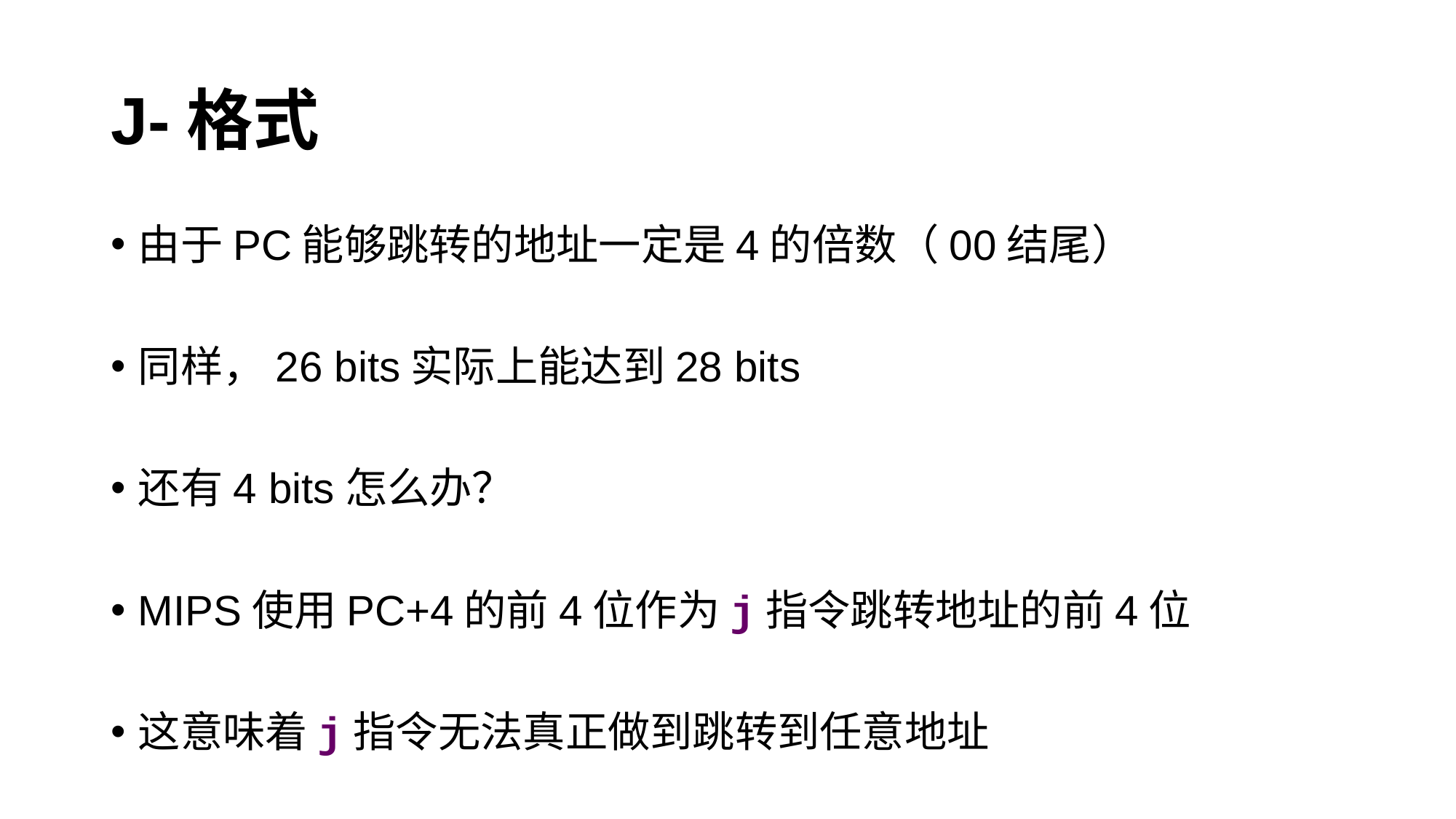

# J-格式
由于PC能够跳转的地址一定是4的倍数（00结尾）

同样，26 bits实际上能达到28 bits

还有4 bits怎么办？

MIPS使用PC+4的前4位作为j指令跳转地址的前4位

这意味着j指令无法真正做到跳转到任意地址